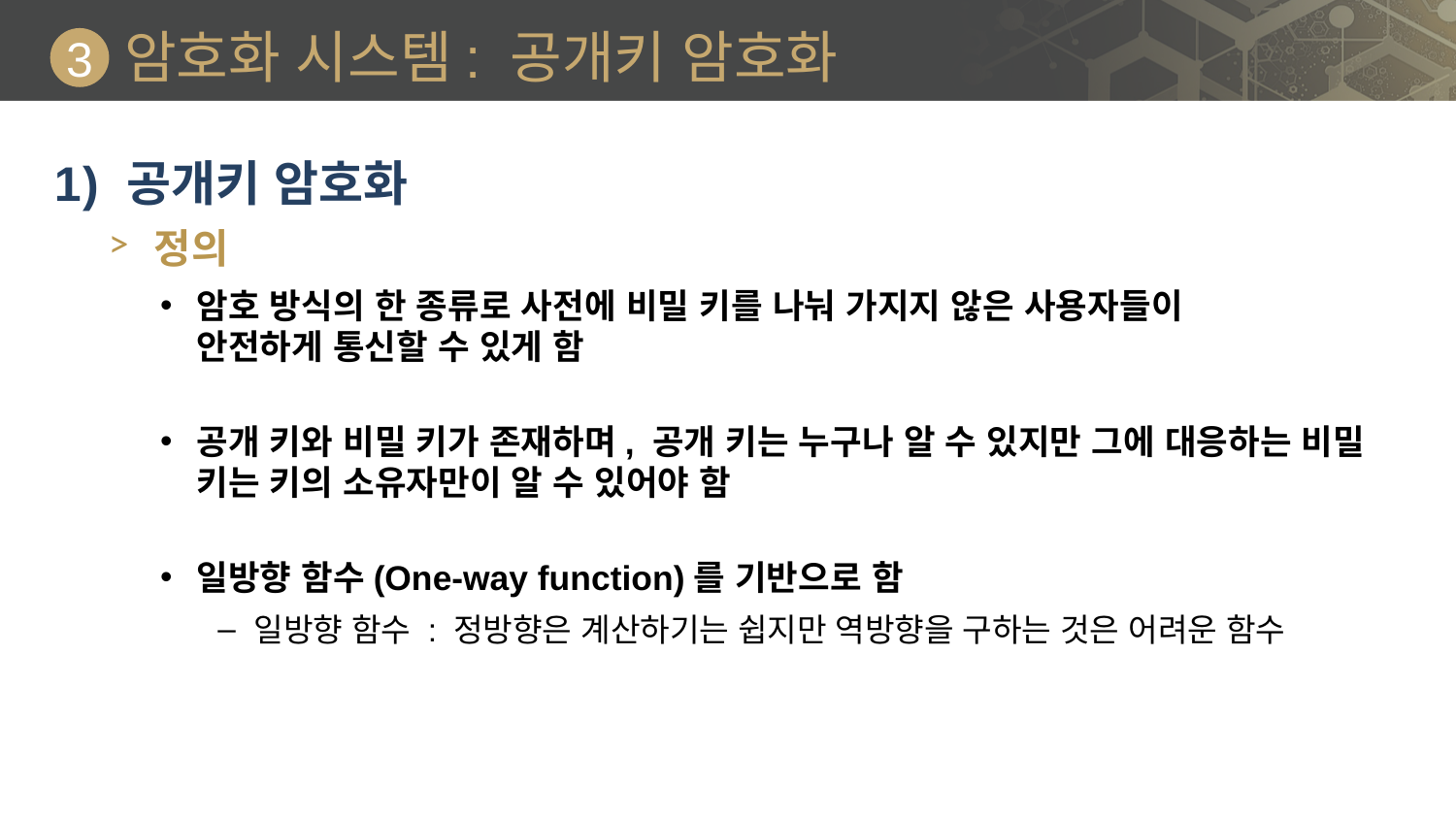

# 암호화 시스템: 공개키 암호화
3
공개키 암호화
정의
암호 방식의 한 종류로 사전에 비밀 키를 나눠 가지지 않은 사용자들이
안전하게 통신할 수 있게 함
공개 키와 비밀 키가 존재하며, 공개 키는 누구나 알 수 있지만 그에 대응하는 비밀 키는 키의 소유자만이 알 수 있어야 함
일방향 함수(One-way function)를 기반으로 함
일방향 함수 : 정방향은 계산하기는 쉽지만 역방향을 구하는 것은 어려운 함수